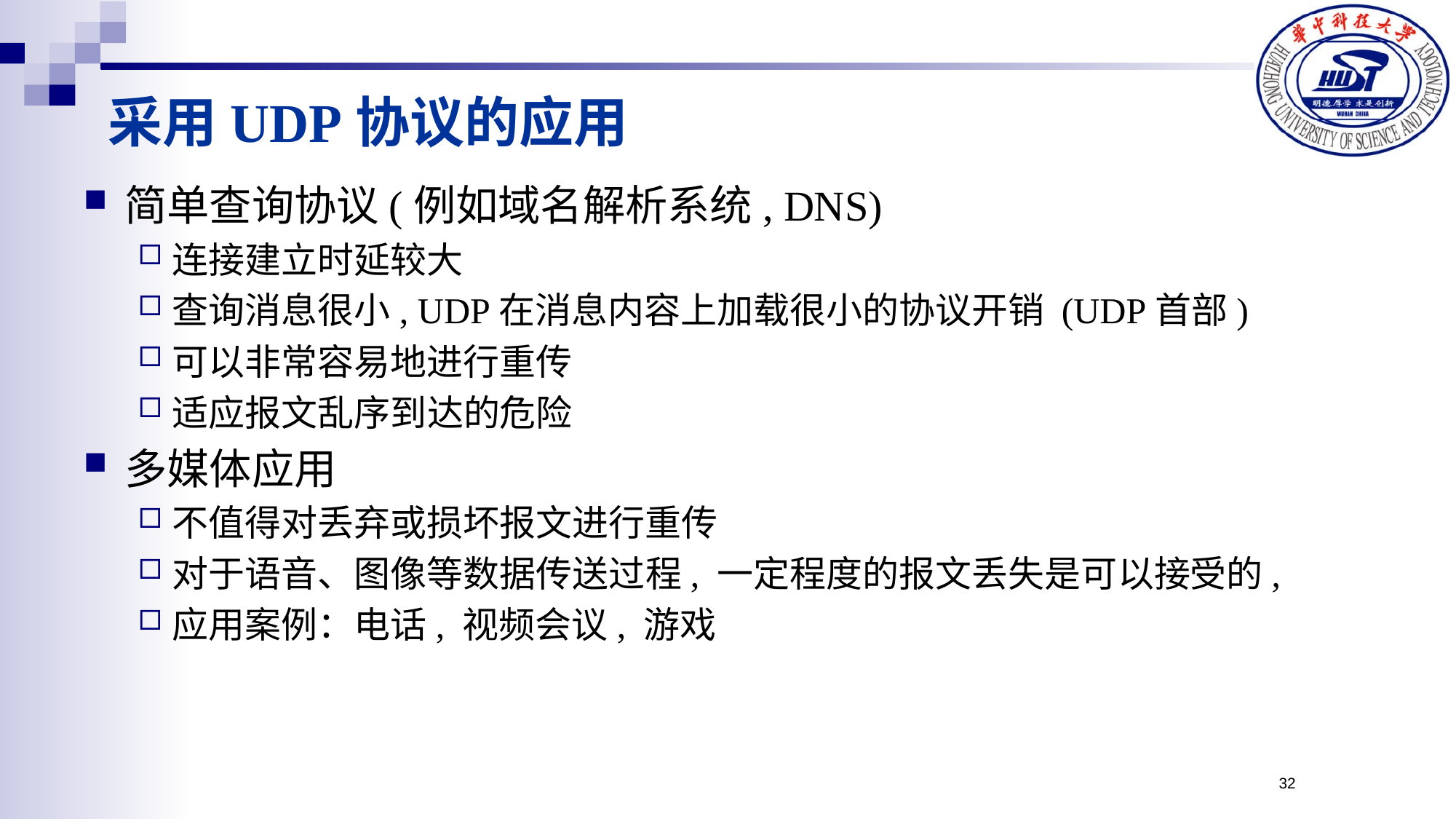

# 采用UDP协议的应用
简单查询协议(例如域名解析系统, DNS)
连接建立时延较大
查询消息很小, UDP在消息内容上加载很小的协议开销 (UDP首部)
可以非常容易地进行重传
适应报文乱序到达的危险
多媒体应用
不值得对丢弃或损坏报文进行重传
对于语音、图像等数据传送过程, 一定程度的报文丢失是可以接受的,
应用案例：电话, 视频会议, 游戏

32